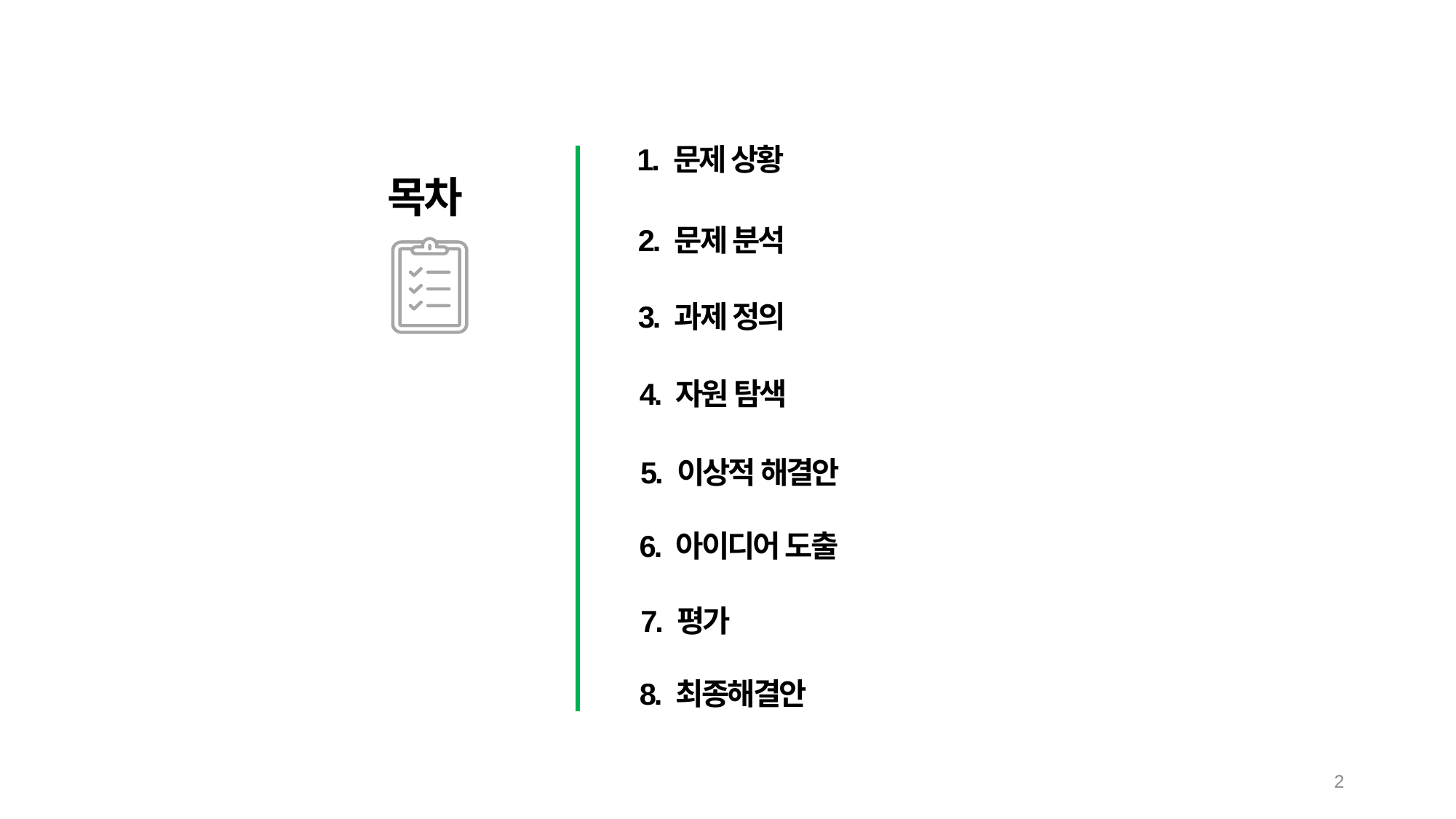

1. 문제 상황
목차
2. 문제 분석

3. 과제 정의
4. 자원 탐색
5. 이상적 해결안
6. 아이디어 도출
7. 평가
8. 최종해결안
2